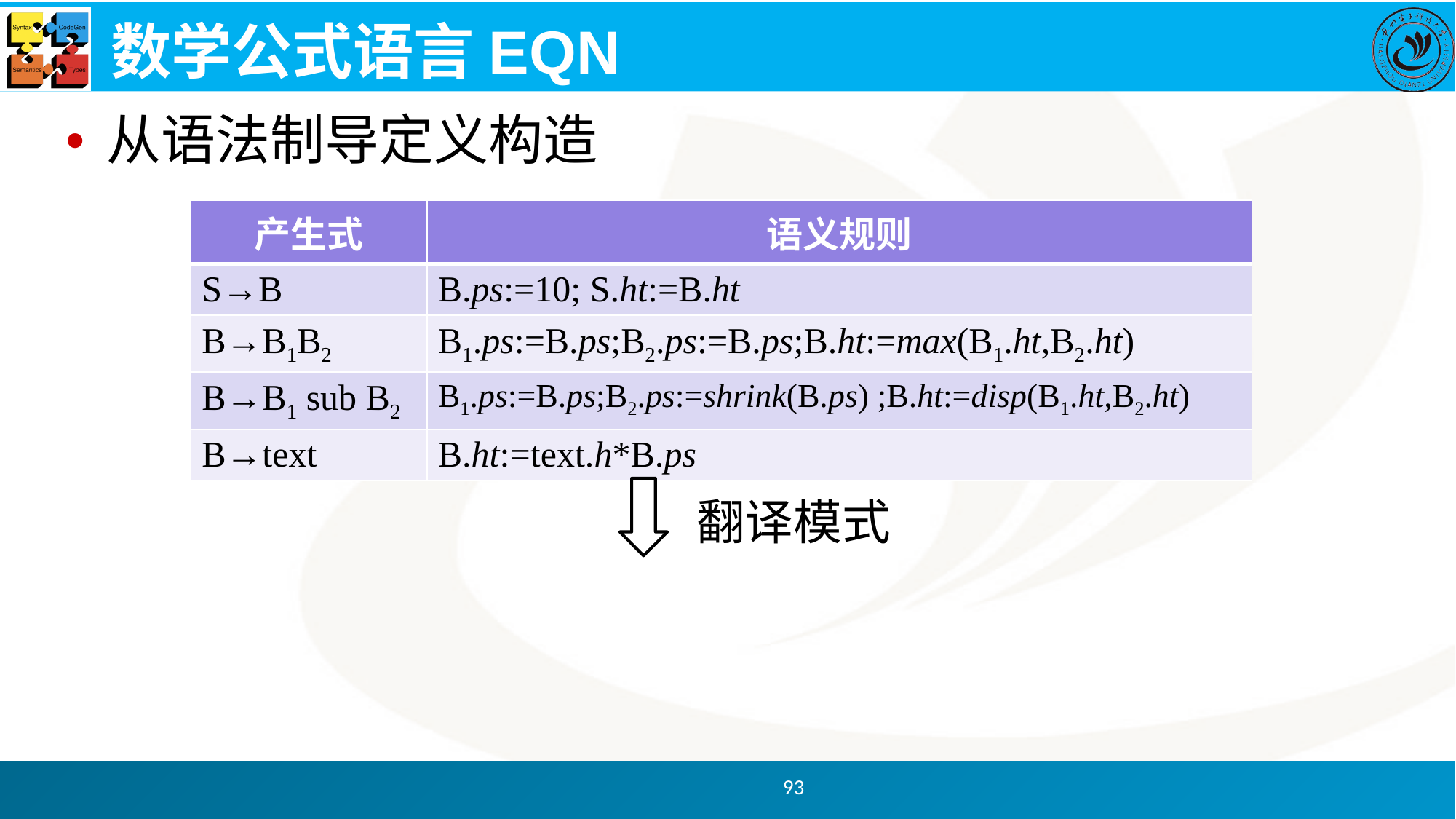

# 数学公式语言EQN
从语法制导定义构造
| 产生式 | 语义规则 |
| --- | --- |
| S→B | B.ps:=10; S.ht:=B.ht |
| B→B1B2 | B1.ps:=B.ps;B2.ps:=B.ps;B.ht:=max(B1.ht,B2.ht) |
| B→B1 sub B2 | B1.ps:=B.ps;B2.ps:=shrink(B.ps) ;B.ht:=disp(B1.ht,B2.ht) |
| B→text | B.ht:=text.h\*B.ps |

翻译模式
93